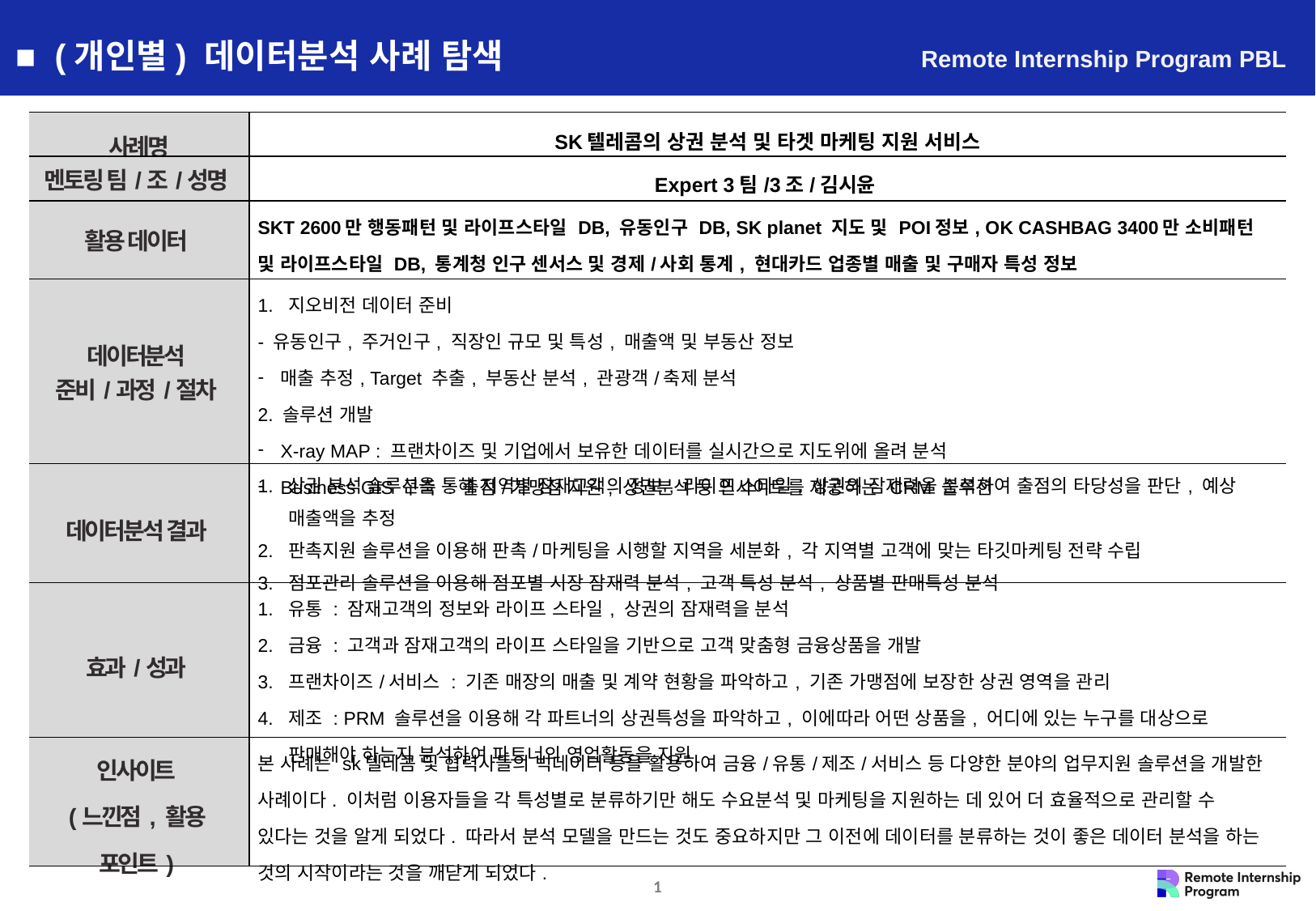

■  (개인별) 데이터분석 사례 탐색
Remote Internship Program PBL
| 사례명 | SK텔레콤의 상권 분석 및 타겟 마케팅 지원 서비스 |
| --- | --- |
| 멘토링 팀/조/성명 | Expert 3팀/3조/김시윤 |
| 활용 데이터 | SKT 2600만 행동패턴 및 라이프스타일 DB, 유동인구 DB, SK planet 지도 및 POI정보, OK CASHBAG 3400만 소비패턴 및 라이프스타일 DB, 통계청 인구 센서스 및 경제/사회 통계, 현대카드 업종별 매출 및 구매자 특성 정보 |
| 데이터분석 준비/과정/절차 | 지오비전 데이터 준비 - 유동인구, 주거인구, 직장인 규모 및 특성, 매출액 및 부동산 정보 매출 추정, Target 추출, 부동산 분석, 관광객/축제 분석 2. 솔루션 개발 X-ray MAP : 프랜차이즈 및 기업에서 보유한 데이터를 실시간으로 지도위에 올려 분석 Business GIS 구축 : 출점/가맹점 지원, 상권분석 등 인사이트를 제공하는 CRM 솔루션 |
| 데이터분석 결과 | 상권 분석 솔루션을 통해 지역별 잠재고객의 정보, 라이프 스타일, 상권의 잠재력을 분석하여 출점의 타당성을 판단, 예상 매출액을 추정 판촉지원 솔루션을 이용해 판촉/마케팅을 시행할 지역을 세분화, 각 지역별 고객에 맞는 타깃마케팅 전략 수립 점포관리 솔루션을 이용해 점포별 시장 잠재력 분석, 고객 특성 분석, 상품별 판매특성 분석 |
| 효과/성과 | 유통 : 잠재고객의 정보와 라이프 스타일, 상권의 잠재력을 분석 금융 : 고객과 잠재고객의 라이프 스타일을 기반으로 고객 맞춤형 금융상품을 개발 프랜차이즈/서비스 : 기존 매장의 매출 및 계약 현황을 파악하고, 기존 가맹점에 보장한 상권 영역을 관리 제조 : PRM 솔루션을 이용해 각 파트너의 상권특성을 파악하고, 이에따라 어떤 상품을, 어디에 있는 누구를 대상으로 판매해야 하는지 분석하여 파트너의 영업활동을 지원 |
| 인사이트 (느낀점, 활용 포인트) | 본 사례는 sk텔레콤 및 협력사들의 빅데이터 등을 활용하여 금융/유통/제조/서비스 등 다양한 분야의 업무지원 솔루션을 개발한 사례이다. 이처럼 이용자들을 각 특성별로 분류하기만 해도 수요분석 및 마케팅을 지원하는 데 있어 더 효율적으로 관리할 수 있다는 것을 알게 되었다. 따라서 분석 모델을 만드는 것도 중요하지만 그 이전에 데이터를 분류하는 것이 좋은 데이터 분석을 하는 것의 시작이라는 것을 깨닫게 되었다. |